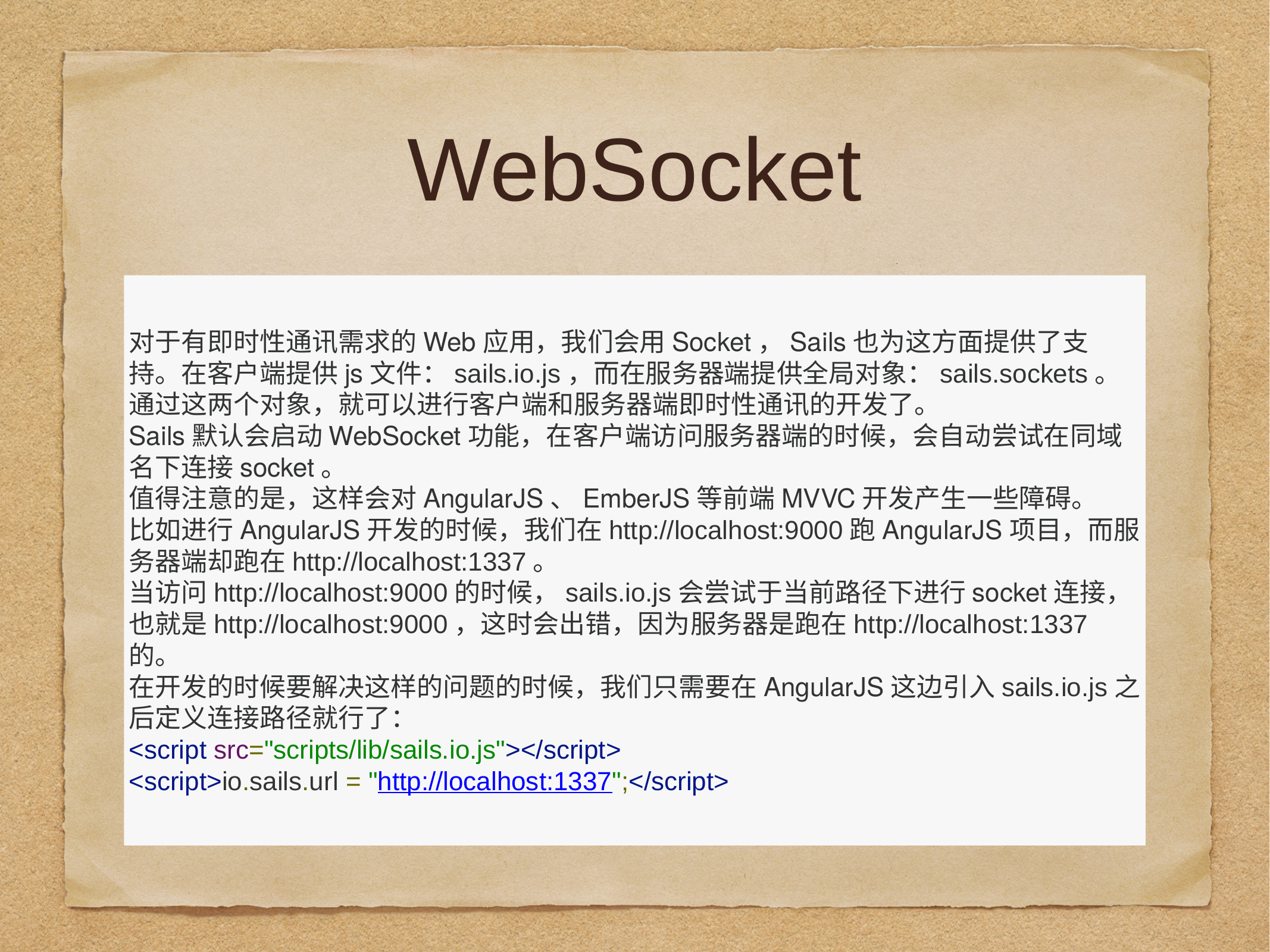

# WebSocket
对于有即时性通讯需求的Web应用，我们会用Socket，Sails也为这方面提供了支持。在客户端提供js文件：sails.io.js，而在服务器端提供全局对象：sails.sockets。通过这两个对象，就可以进行客户端和服务器端即时性通讯的开发了。
Sails默认会启动WebSocket功能，在客户端访问服务器端的时候，会自动尝试在同域名下连接socket。
值得注意的是，这样会对AngularJS、EmberJS等前端MVVC开发产生一些障碍。
比如进行AngularJS开发的时候，我们在http://localhost:9000跑AngularJS项目，而服务器端却跑在http://localhost:1337。
当访问http://localhost:9000的时候，sails.io.js会尝试于当前路径下进行socket连接，也就是http://localhost:9000，这时会出错，因为服务器是跑在http://localhost:1337的。
在开发的时候要解决这样的问题的时候，我们只需要在AngularJS这边引入sails.io.js之后定义连接路径就行了：
<script src="scripts/lib/sails.io.js"></script>
<script>io.sails.url = "http://localhost:1337";</script>